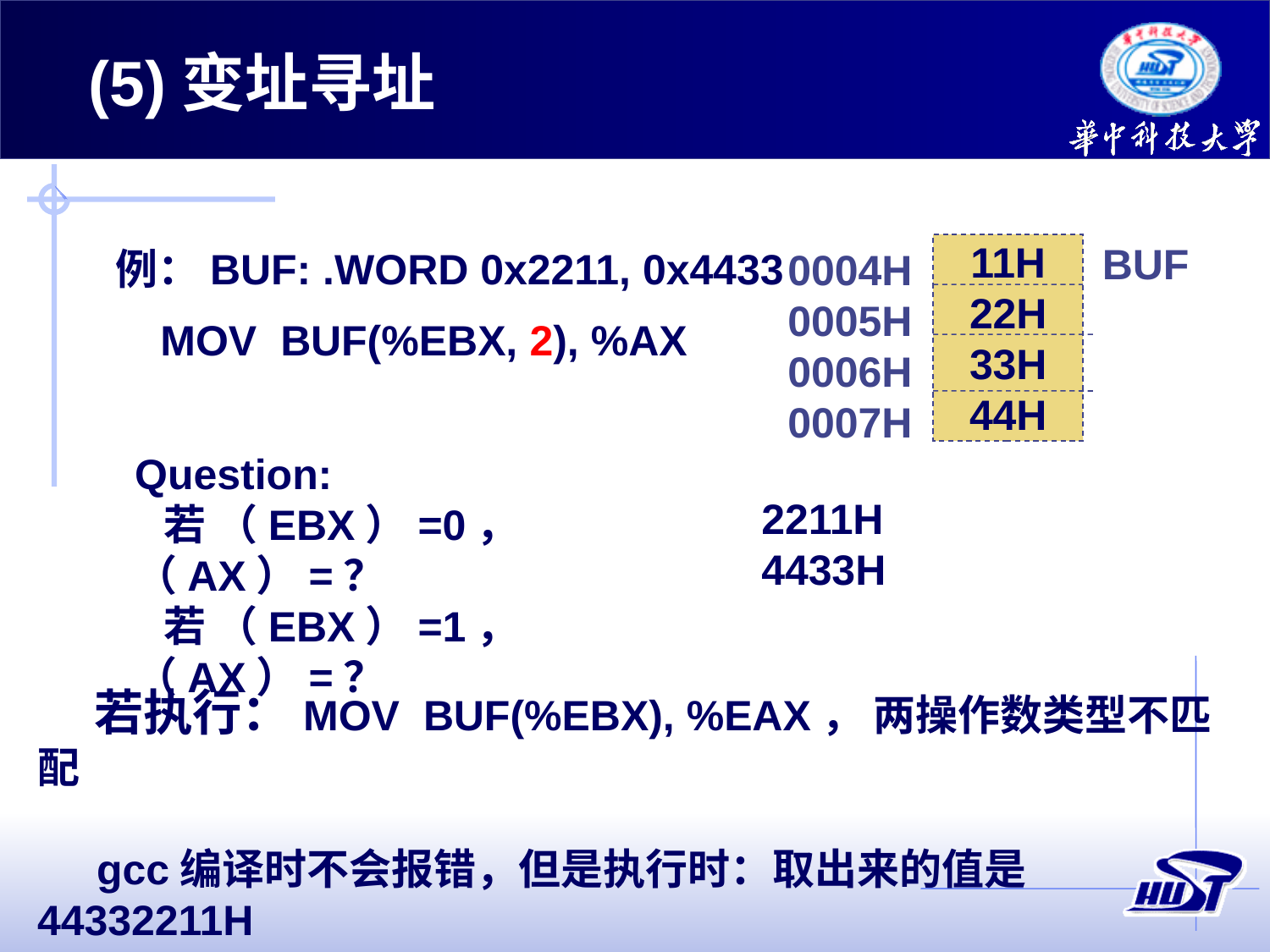

(5)变址寻址
BUF
11H
22H
33H
44H
0004H
0005H
0006H
0007H

    MOV  BUF(%EBX, 2), %AX
例：BUF: .WORD 0x2211, 0x4433

Question:
  若 （EBX）=0，  （AX）=？
  若 （EBX）=1，  （AX）=？
2211H
4433H
    若执行：MOV  BUF(%EBX), %EAX， 两操作数类型不匹配

     gcc编译时不会报错，但是执行时：取出来的值是44332211H